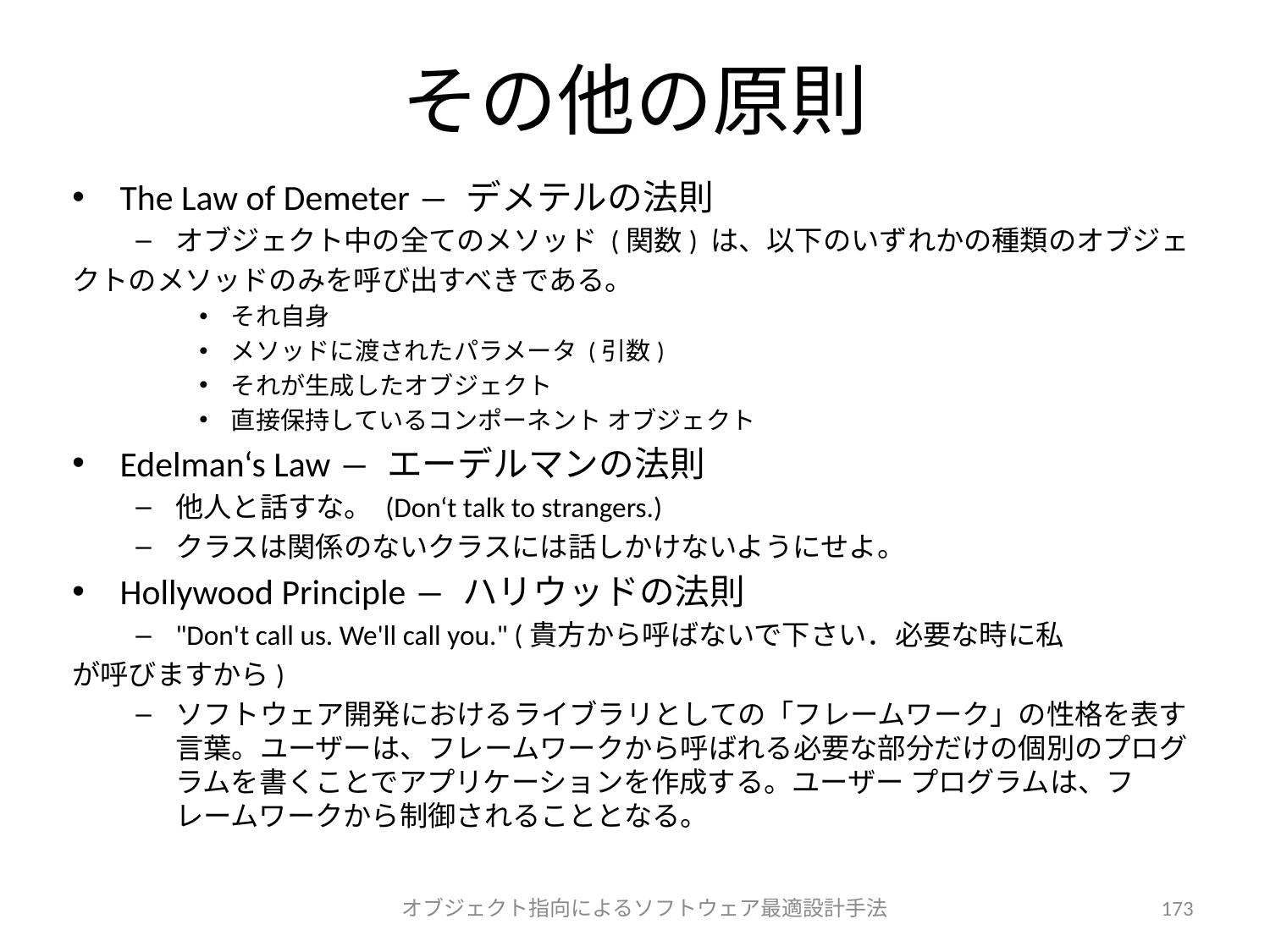

# その他の原則
The Law of Demeter ― デメテルの法則
オブジェクト中の全てのメソッド (関数) は、以下のいずれかの種類のオブジェ
クトのメソッドのみを呼び出すべきである。
それ自身
メソッドに渡されたパラメータ (引数)
それが生成したオブジェクト
直接保持しているコンポーネント オブジェクト
Edelman‘s Law ― エーデルマンの法則
他人と話すな。 (Don‘t talk to strangers.)
クラスは関係のないクラスには話しかけないようにせよ。
Hollywood Principle ― ハリウッドの法則
"Don't call us. We'll call you." (貴方から呼ばないで下さい．必要な時に私
が呼びますから)
ソフトウェア開発におけるライブラリとしての「フレームワーク」の性格を表す言葉。ユーザーは、フレームワークから呼ばれる必要な部分だけの個別のプログラムを書くことでアプリケーションを作成する。ユーザー プログラムは、フレームワークから制御されることとなる。
オブジェクト指向によるソフトウェア最適設計手法
173